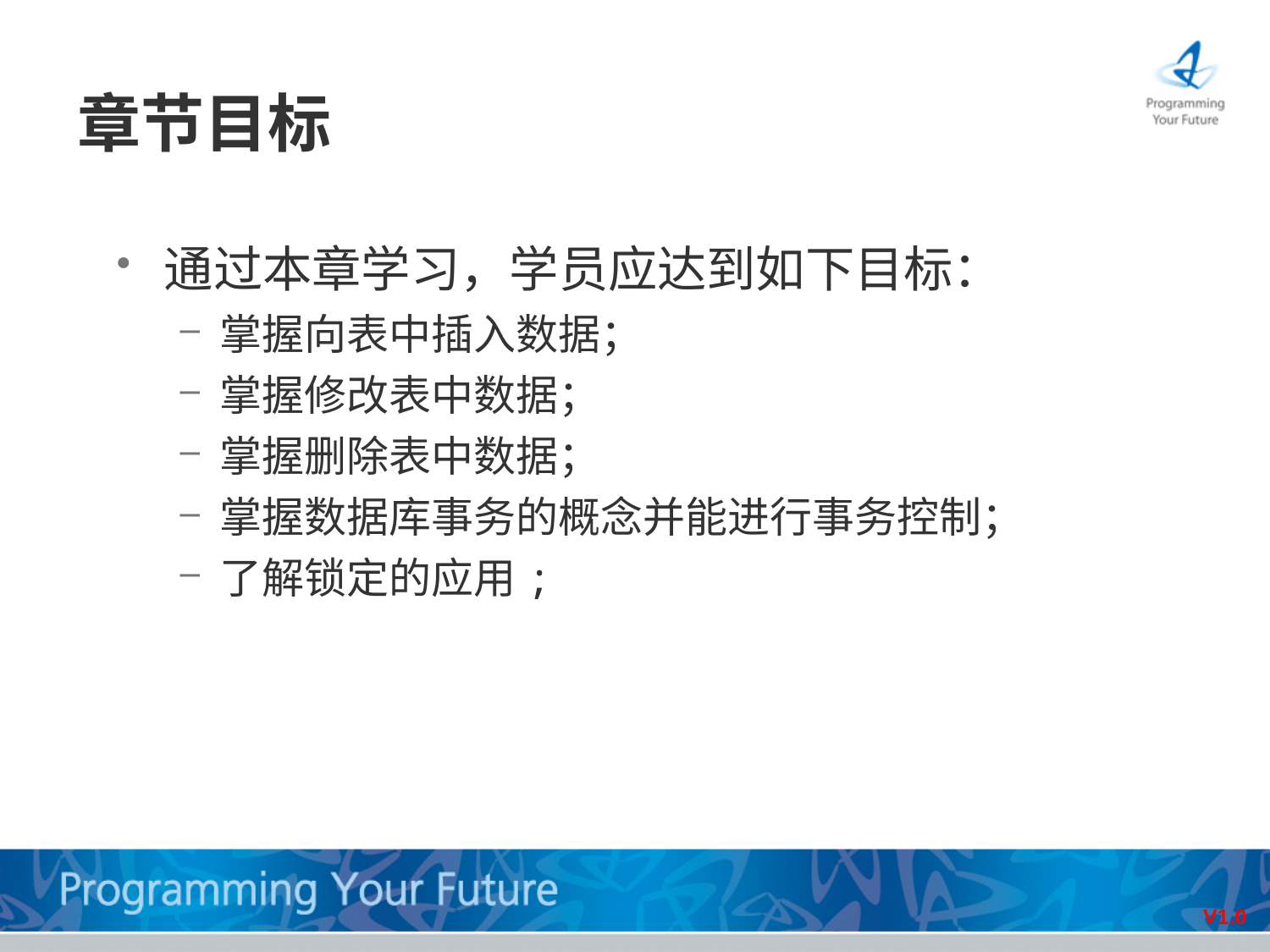

章节目标
通过本章学习，学员应达到如下目标：
掌握向表中插入数据；
掌握修改表中数据；
掌握删除表中数据；
掌握数据库事务的概念并能进行事务控制；
了解锁定的应用;